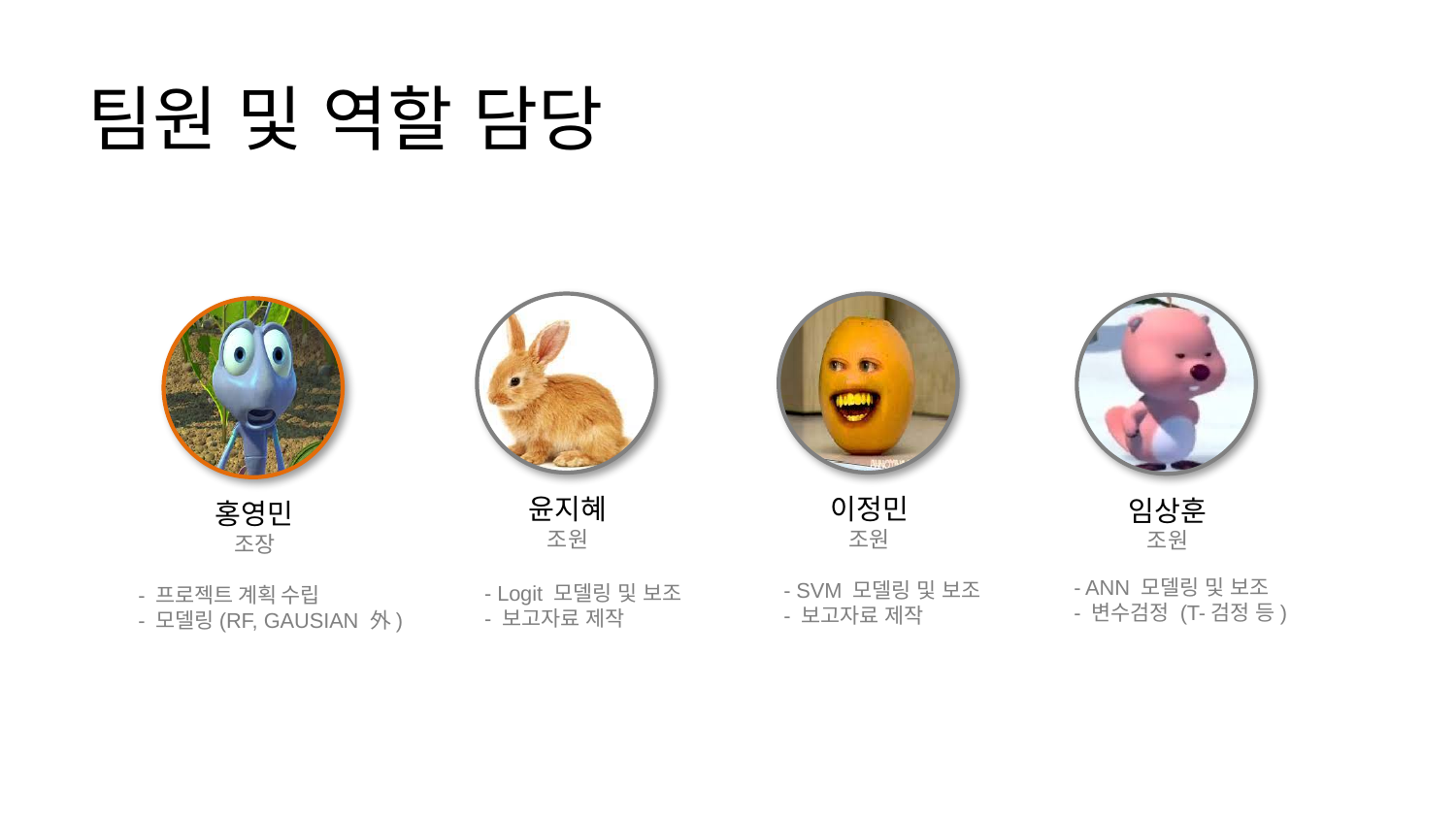

팀원 및 역할 담당

윤지혜
조원
이정민
조원
임상훈
조원
홍영민
조장
- ANN 모델링 및 보조
- 변수검정 (T-검정 등)
- SVM 모델링 및 보조
- 보고자료 제작
- Logit 모델링 및 보조
- 보고자료 제작
- 프로젝트 계획 수립
- 모델링(RF, GAUSIAN 外)